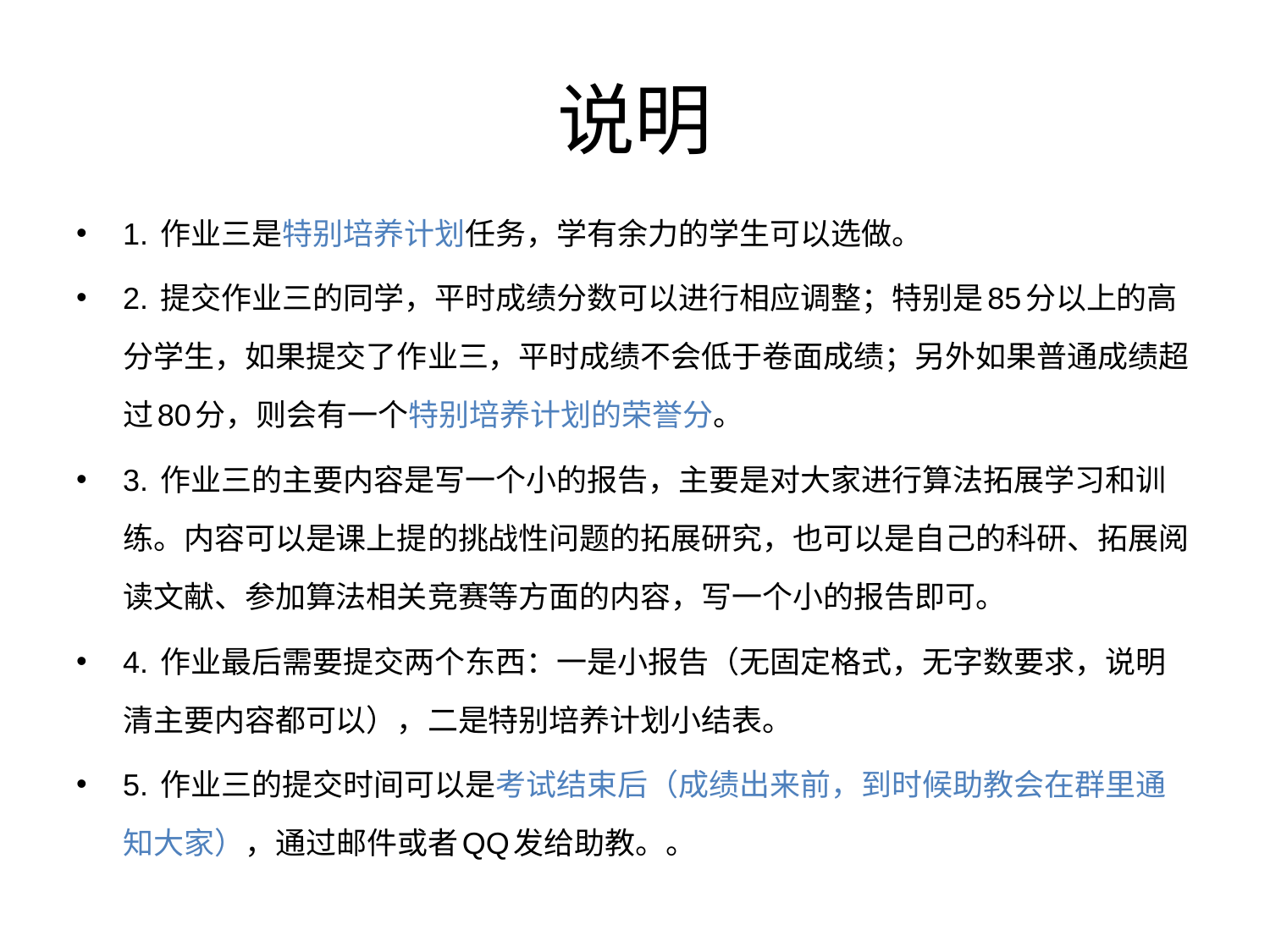

# 说明
1. 作业三是特别培养计划任务，学有余力的学生可以选做。
2. 提交作业三的同学，平时成绩分数可以进行相应调整；特别是85分以上的高分学生，如果提交了作业三，平时成绩不会低于卷面成绩；另外如果普通成绩超过80分，则会有一个特别培养计划的荣誉分。
3. 作业三的主要内容是写一个小的报告，主要是对大家进行算法拓展学习和训练。内容可以是课上提的挑战性问题的拓展研究，也可以是自己的科研、拓展阅读文献、参加算法相关竞赛等方面的内容，写一个小的报告即可。
4. 作业最后需要提交两个东西：一是小报告（无固定格式，无字数要求，说明清主要内容都可以），二是特别培养计划小结表。
5. 作业三的提交时间可以是考试结束后（成绩出来前，到时候助教会在群里通知大家），通过邮件或者QQ发给助教。。